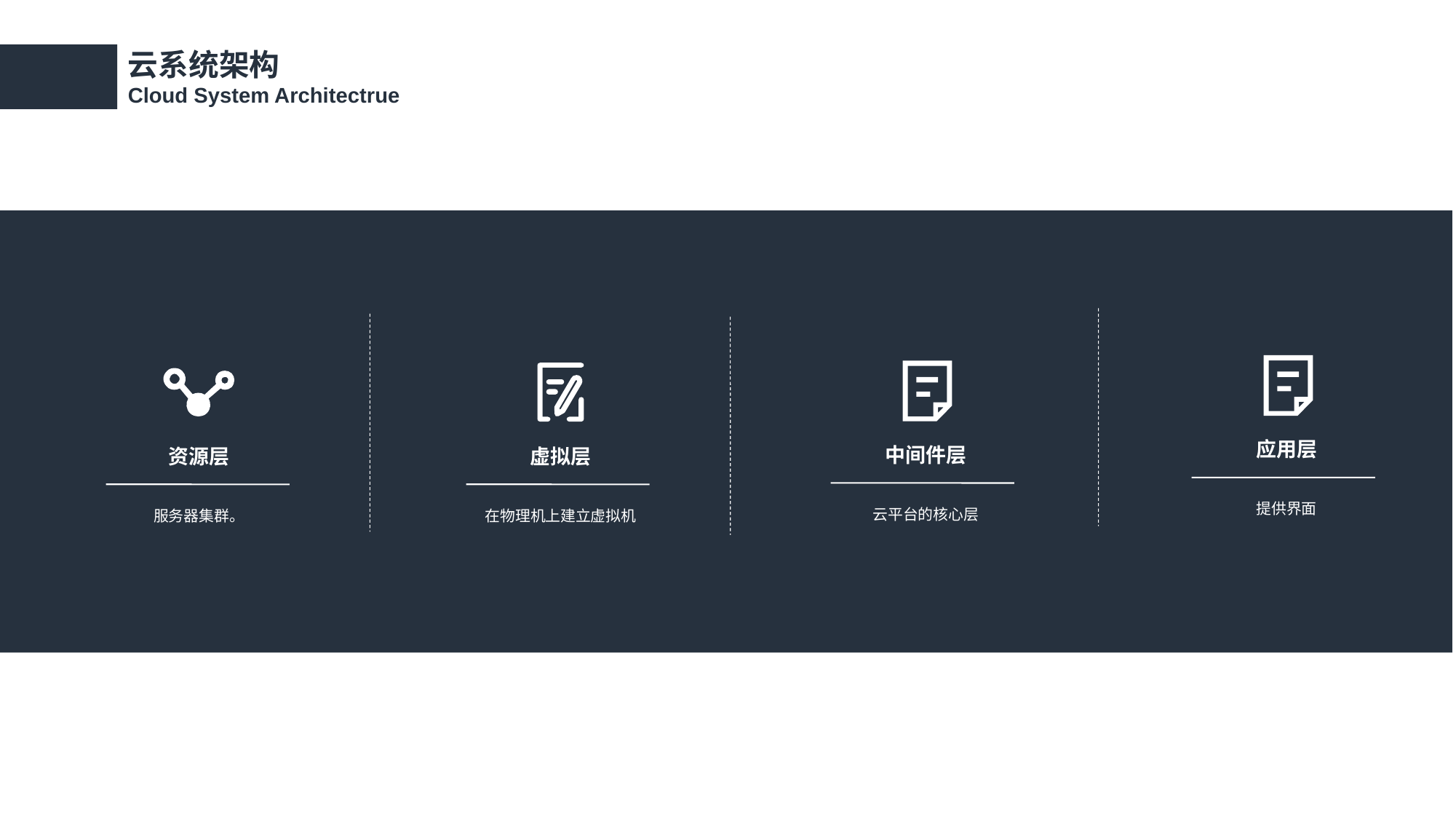

云系统架构
Cloud System Architectrue

应用层

提供界面

中间件层

云平台的核心层

虚拟层

在物理机上建立虚拟机

资源层

服务器集群。
在这里进行编辑内容，建议使用微软雅黑，大小可进行适当调整，模板中的所有图片都可进行替换编辑。在这里进行编辑内容，建议使用微软雅黑，大小可进行适当调整，模板中的所有图片都可进行替换编辑。在这里进行编辑内容，建议使用微软雅黑，大小可进行适当调整，模板中的所有图片都可进行替换编辑。在这里进行编辑内容，建议使用微软雅黑，大小可进行适当调整，模板中的所有图片都可进行替换编辑。